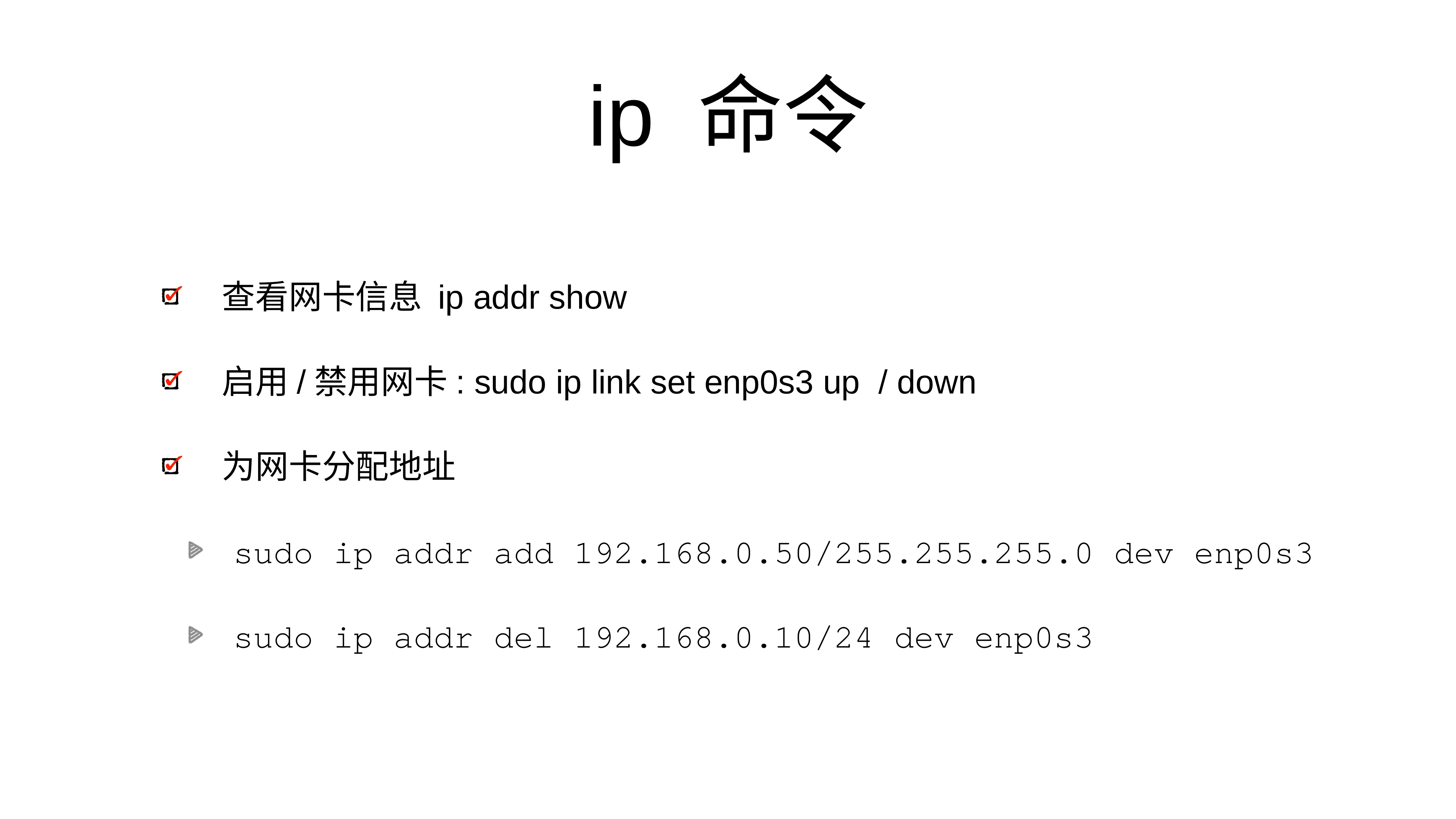

# ip 命令
查看网卡信息 ip addr show
启用/禁用网卡: sudo ip link set enp0s3 up  / down
为网卡分配地址
sudo ip addr add 192.168.0.50/255.255.255.0 dev enp0s3
sudo ip addr del 192.168.0.10/24 dev enp0s3